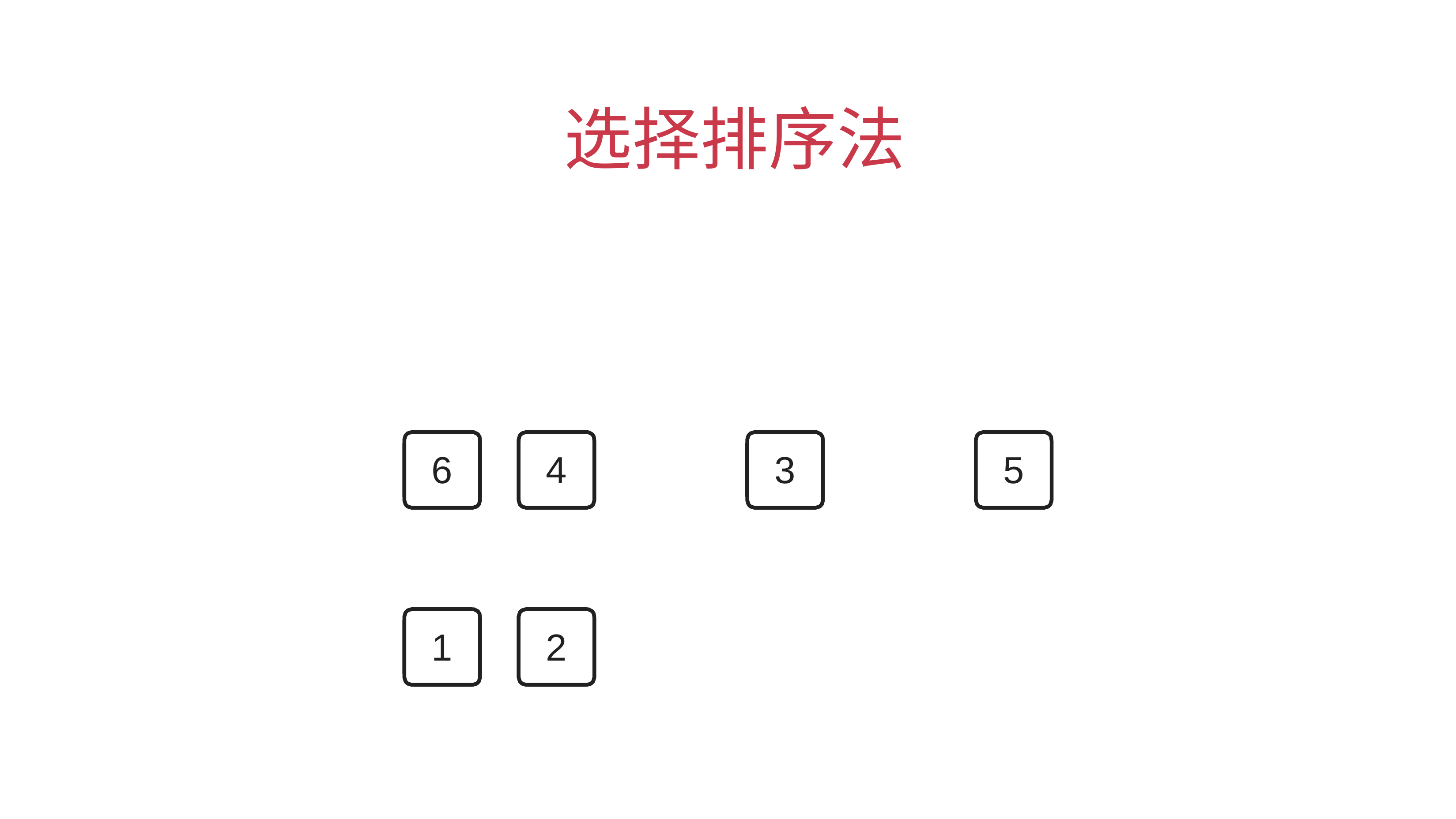

# 选择排序法

6
4
3
5

1
2